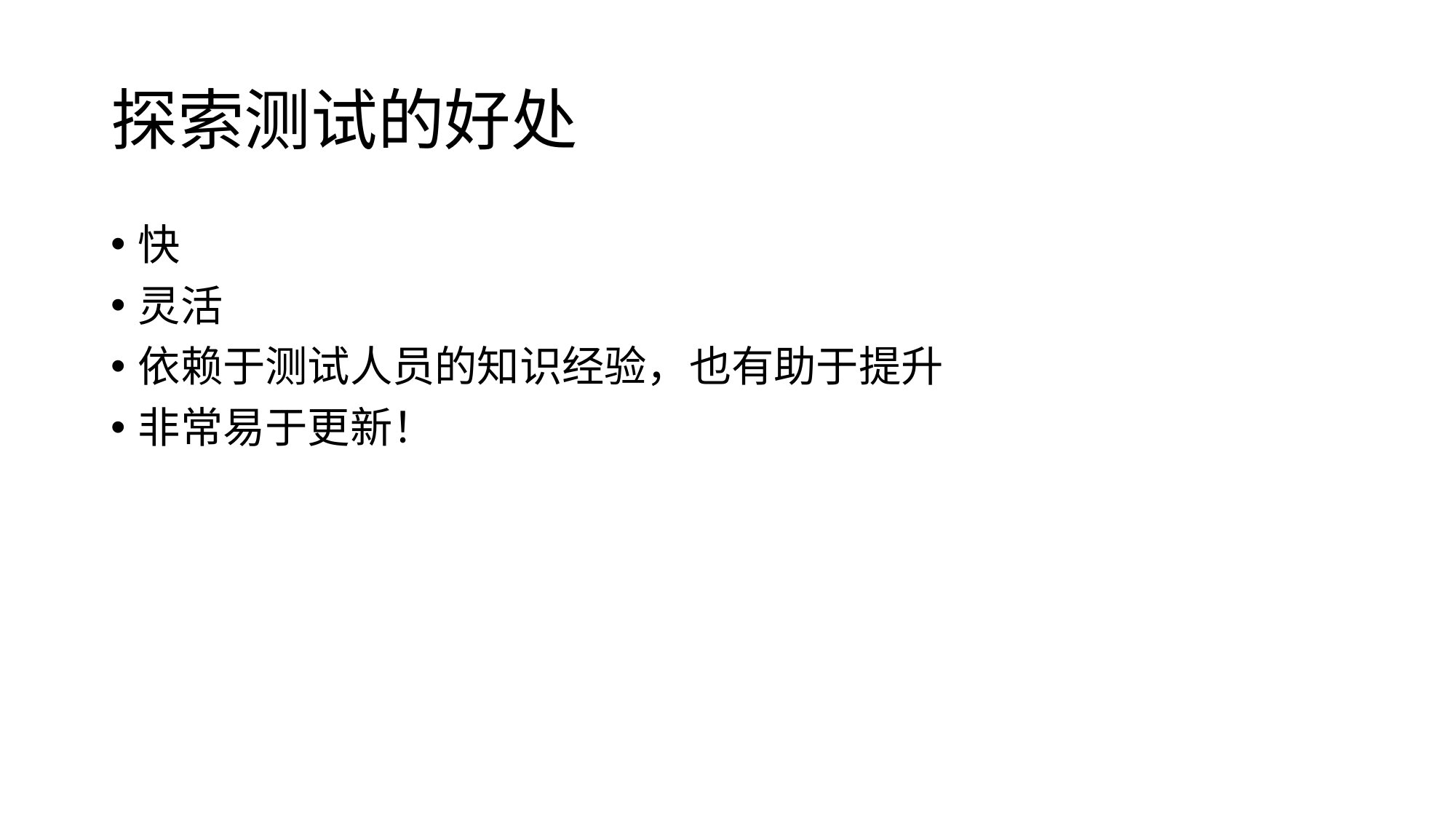

# 探索测试的好处
快
灵活
依赖于测试人员的知识经验，也有助于提升
非常易于更新！